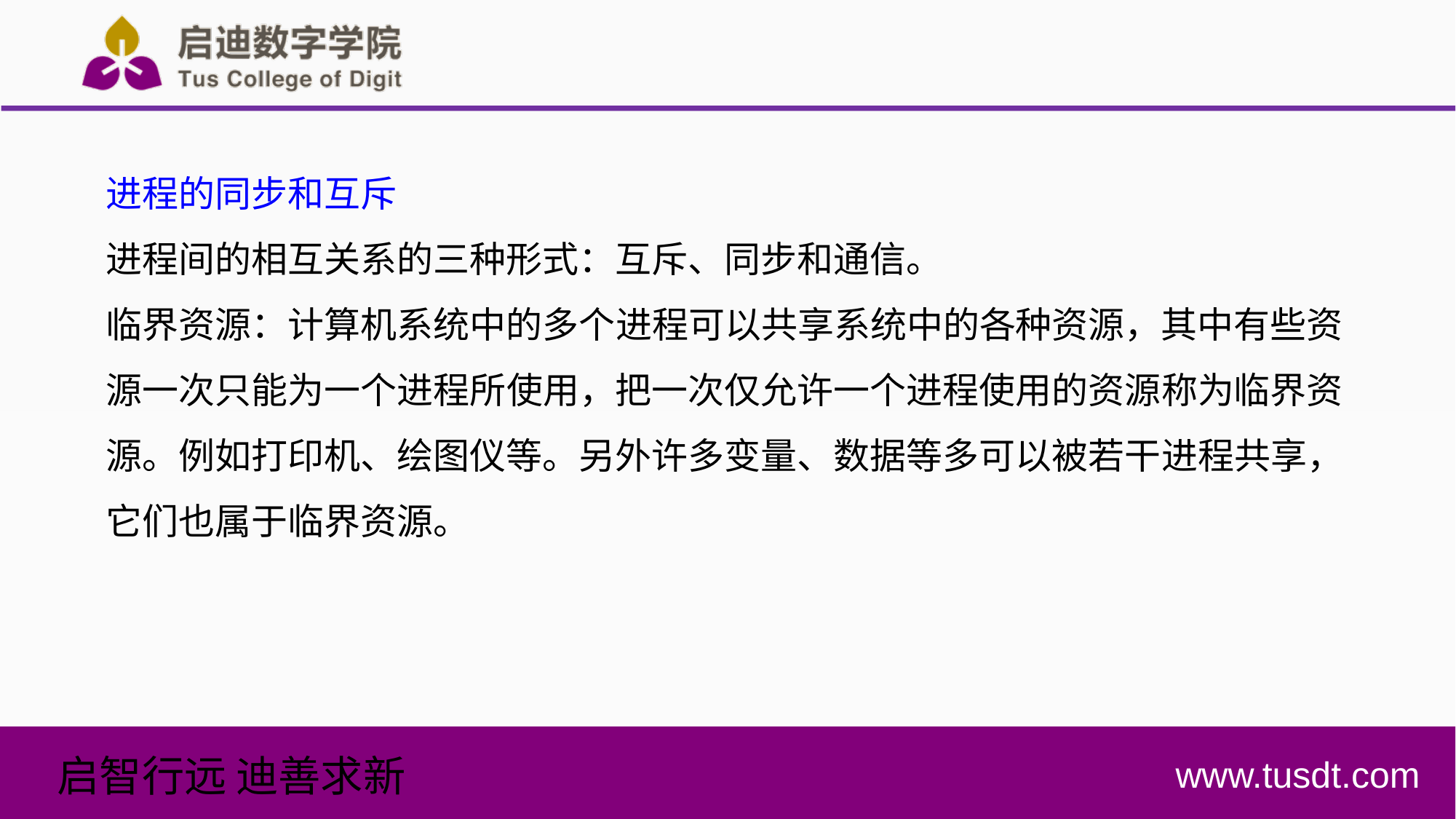

进程的同步和互斥
进程间的相互关系的三种形式：互斥、同步和通信。
临界资源：计算机系统中的多个进程可以共享系统中的各种资源，其中有些资源一次只能为一个进程所使用，把一次仅允许一个进程使用的资源称为临界资源。例如打印机、绘图仪等。另外许多变量、数据等多可以被若干进程共享，它们也属于临界资源。